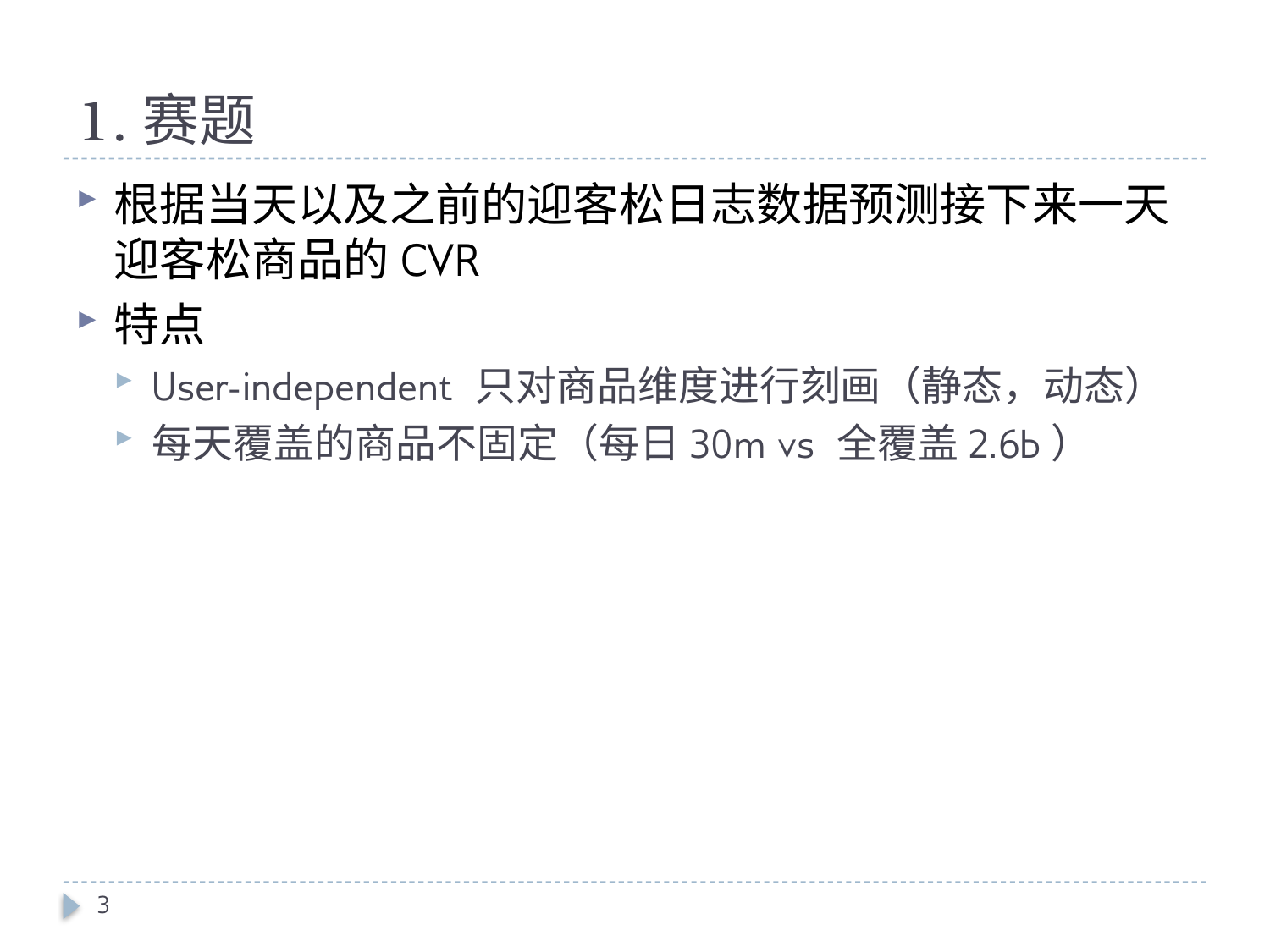

# 1.赛题
根据当天以及之前的迎客松日志数据预测接下来一天迎客松商品的CVR
特点
User-independent 只对商品维度进行刻画（静态，动态）
每天覆盖的商品不固定（每日30m vs 全覆盖2.6b）

3